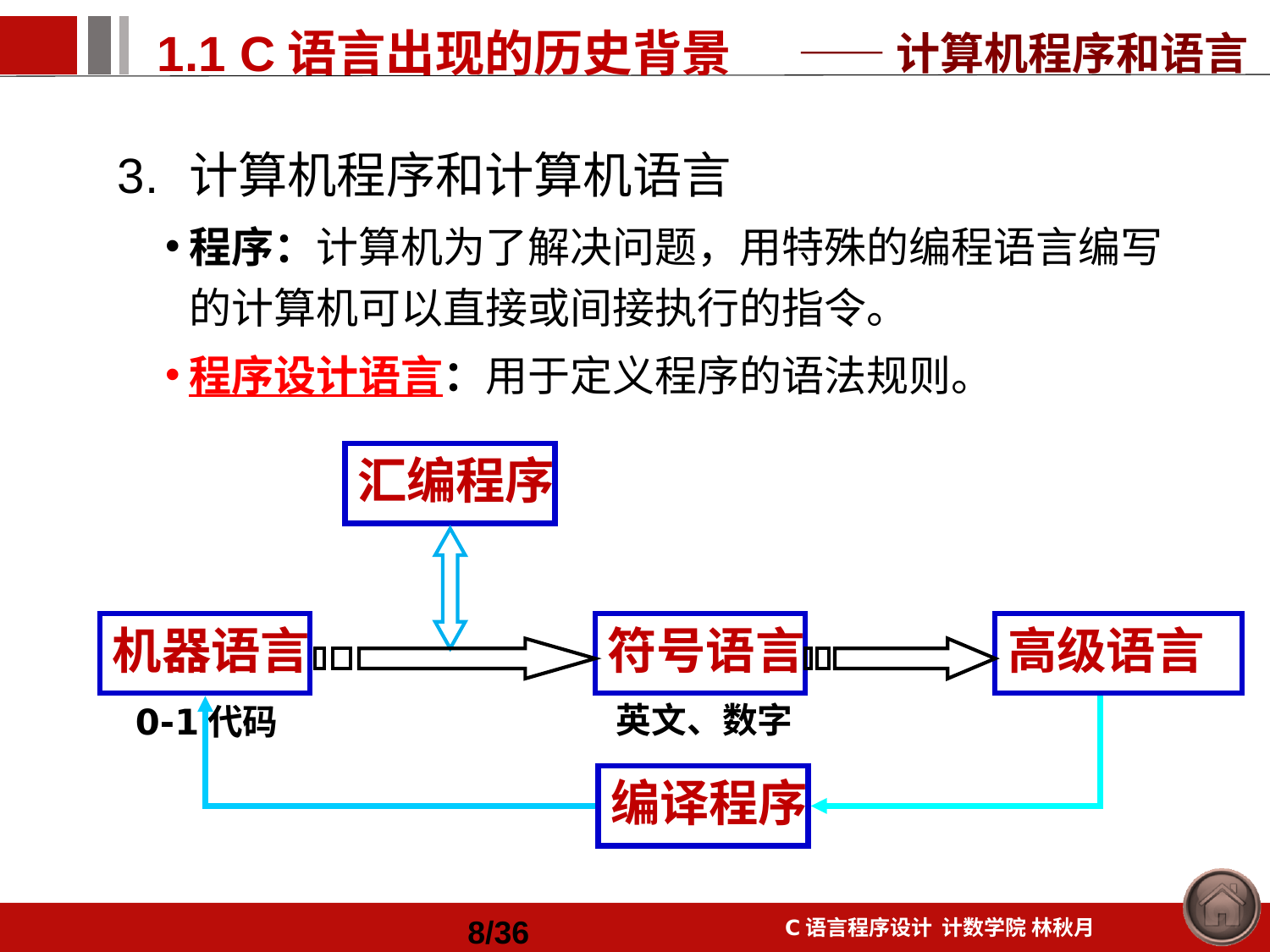

——计算机程序和语言
计算机程序和计算机语言
程序：计算机为了解决问题，用特殊的编程语言编写的计算机可以直接或间接执行的指令。
程序设计语言：用于定义程序的语法规则。
汇编程序

高级语言
机器语言
符号语言

英文、数字
0-1代码
编译程序
8